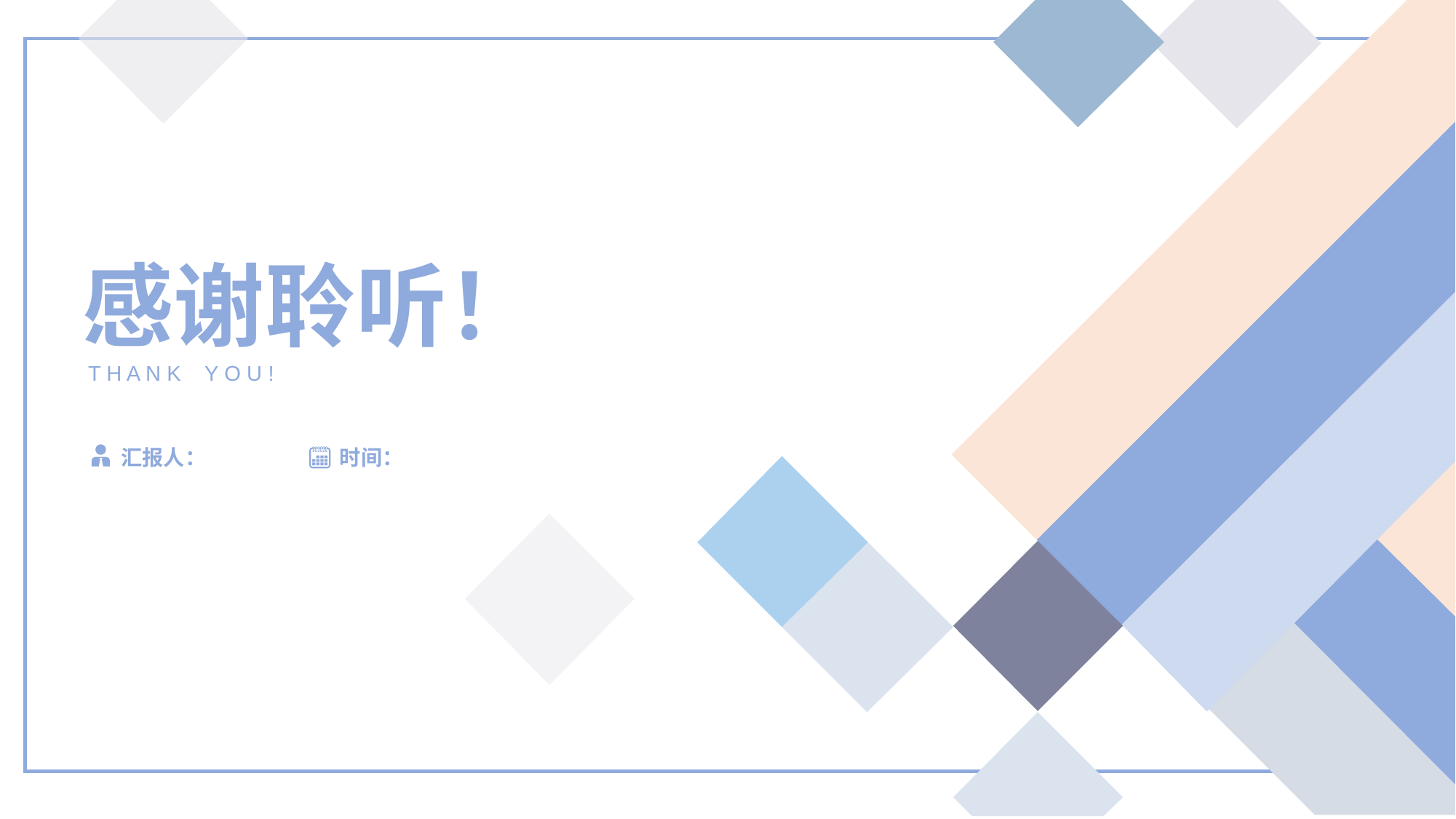

感谢聆听！
T H A N K    Y O U !
时间：

汇报人：